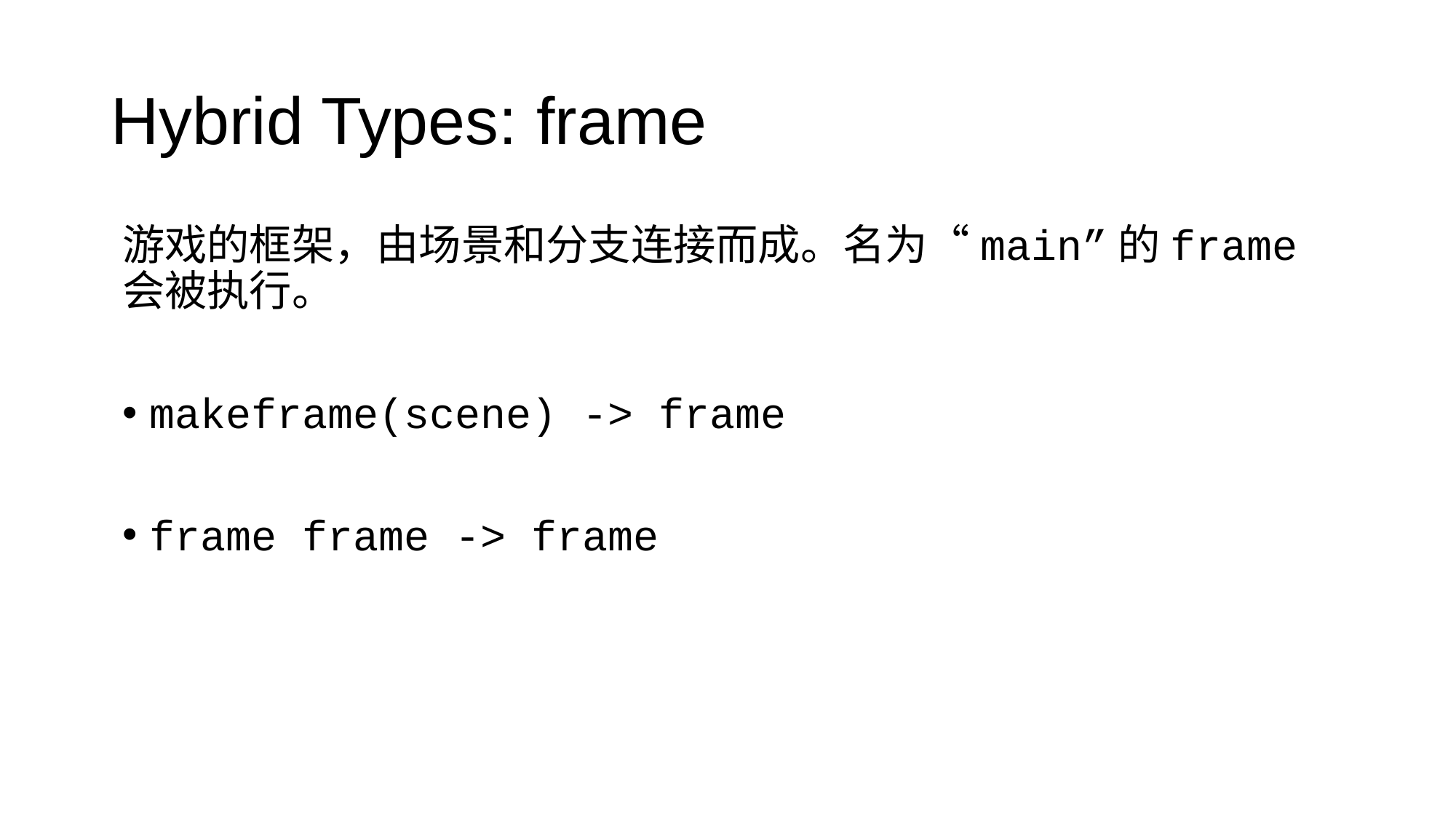

# Hybrid Types: frame
游戏的框架，由场景和分支连接而成。名为“main”的frame会被执行。

makeframe(scene) -> frame

frame frame -> frame